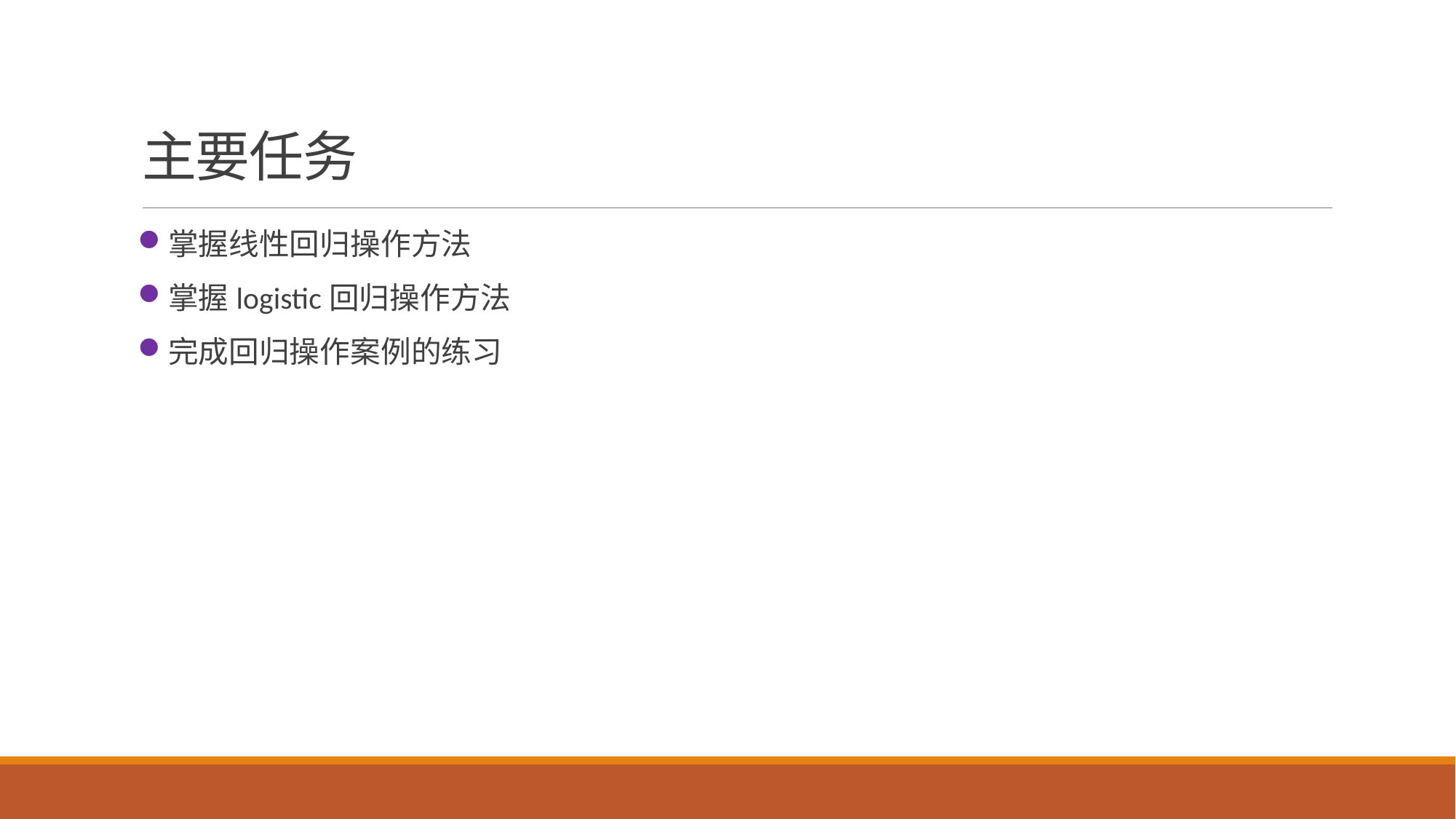

# 主要任务
掌握线性回归操作方法
掌握logistic回归操作方法
完成回归操作案例的练习